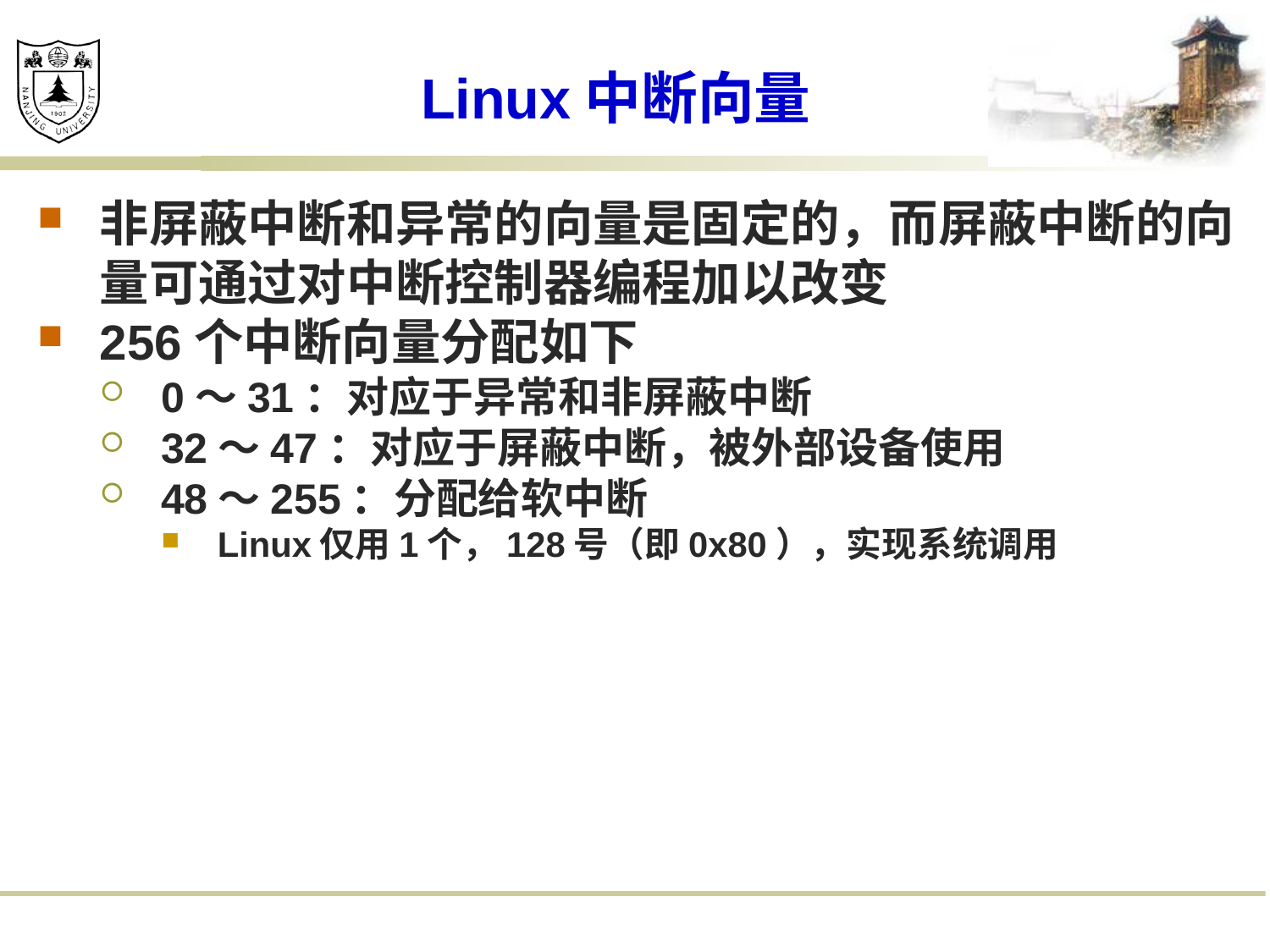

# Linux中断向量
非屏蔽中断和异常的向量是固定的，而屏蔽中断的向量可通过对中断控制器编程加以改变
256个中断向量分配如下
0～31：对应于异常和非屏蔽中断
32～47：对应于屏蔽中断，被外部设备使用
48～255：分配给软中断
Linux仅用1个，128号（即0x80），实现系统调用

39